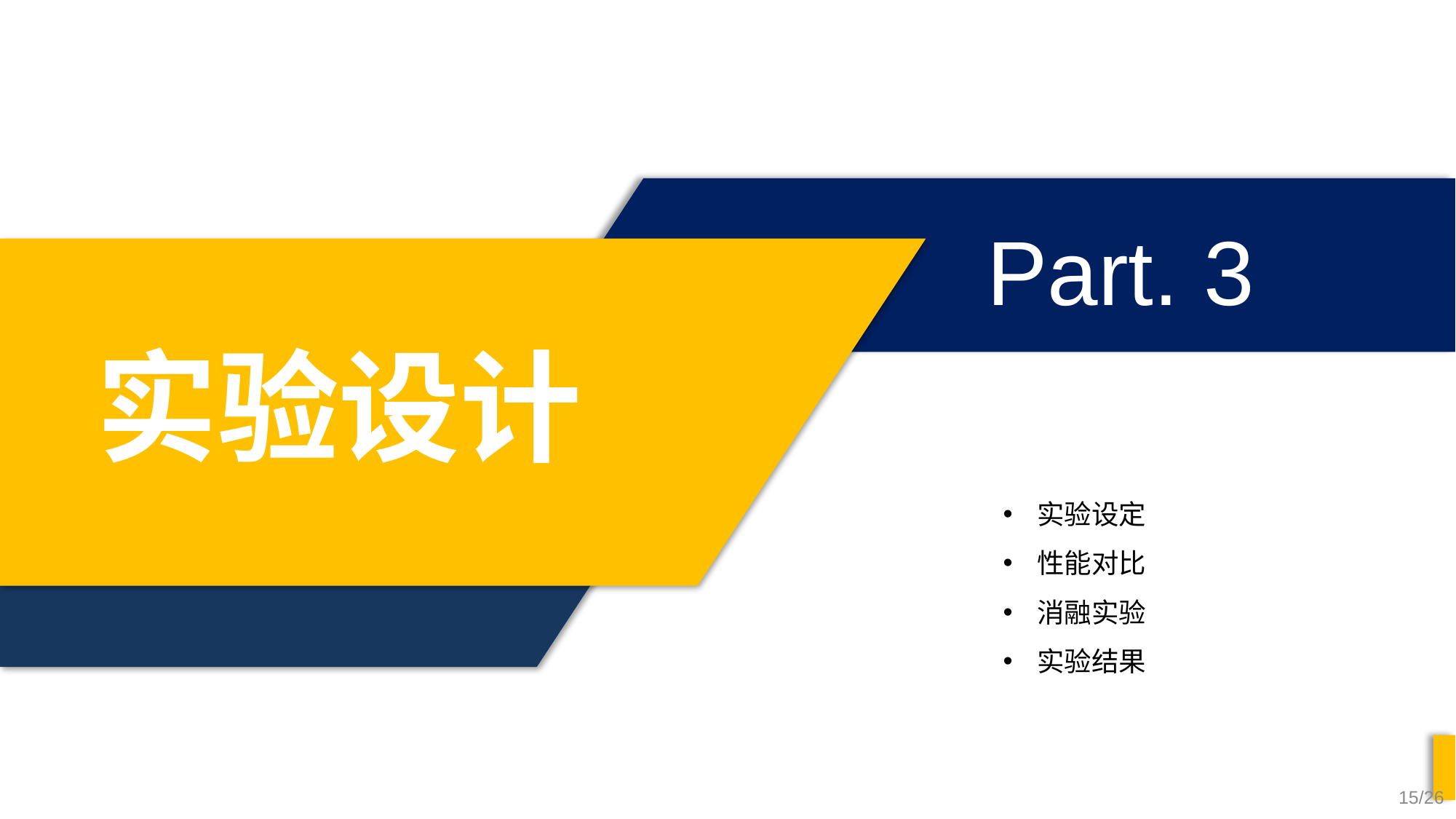

Part. 3

实验设计
实验设定
性能对比
消融实验
实验结果

15/26